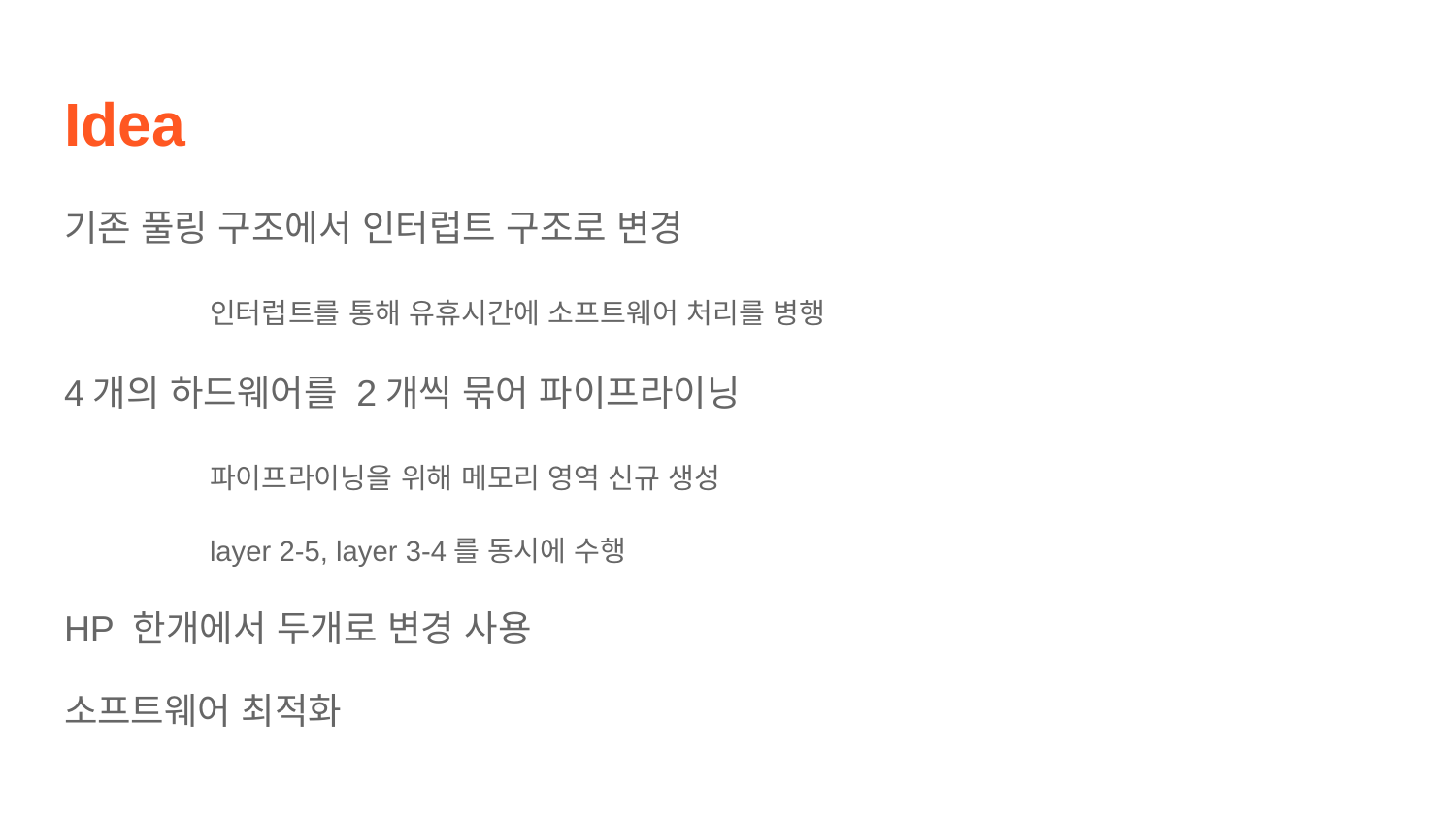

# Idea
기존 풀링 구조에서 인터럽트 구조로 변경
	인터럽트를 통해 유휴시간에 소프트웨어 처리를 병행
4개의 하드웨어를 2개씩 묶어 파이프라이닝
	파이프라이닝을 위해 메모리 영역 신규 생성
	layer 2-5, layer 3-4를 동시에 수행
HP 한개에서 두개로 변경 사용
소프트웨어 최적화